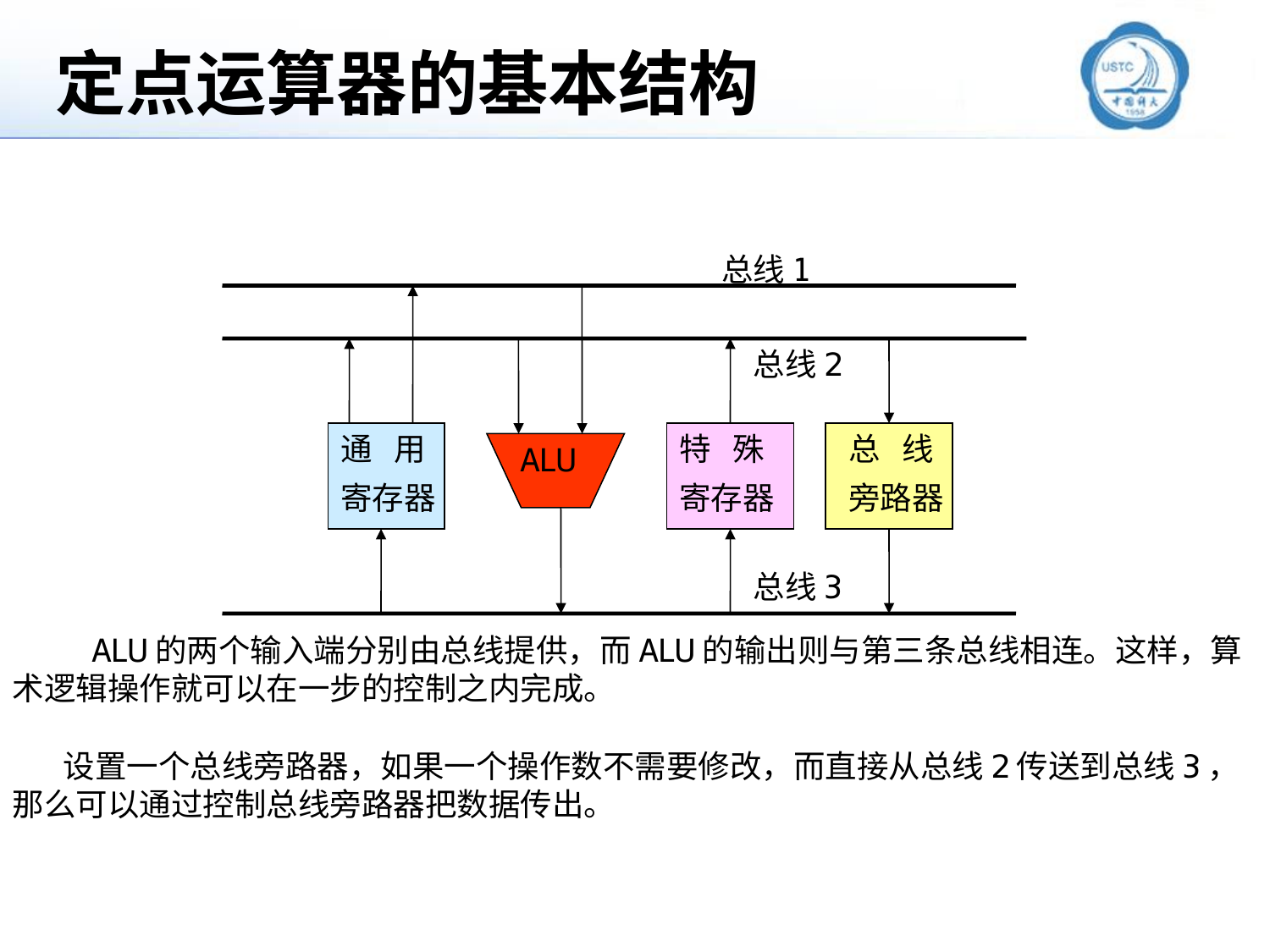

# 定点运算器的基本结构
总线1

总线2

通   用
寄存器

特   殊
寄存器

总   线
旁路器

ALU

总线3

        ALU的两个输入端分别由总线提供，而ALU的输出则与第三条总线相连。这样，算术逻辑操作就可以在一步的控制之内完成。
      设置一个总线旁路器，如果一个操作数不需要修改，而直接从总线2传送到总线3，那么可以通过控制总线旁路器把数据传出。